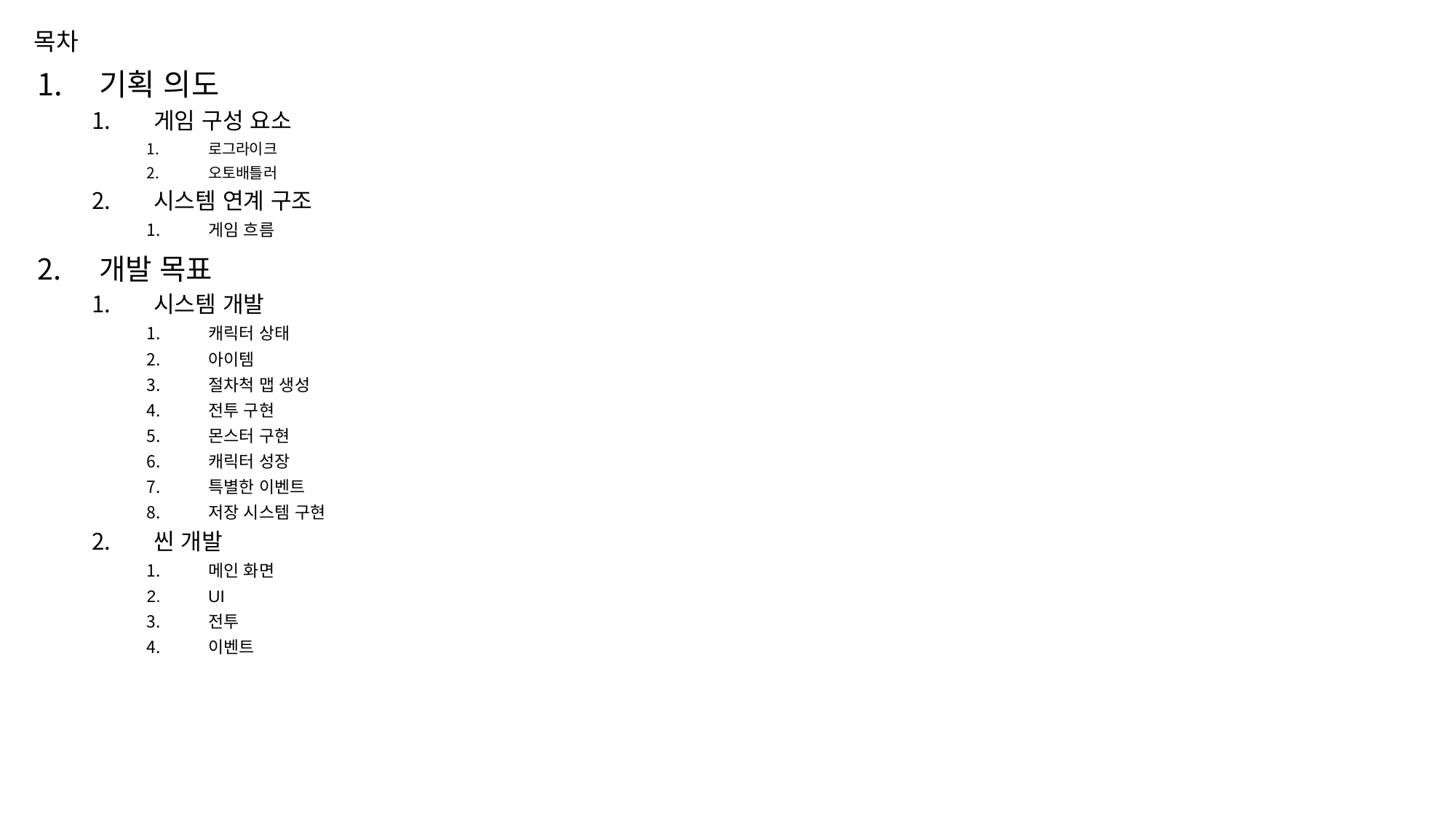

# 목차
기획 의도
게임 구성 요소
로그라이크
오토배틀러
시스템 연계 구조
게임 흐름
개발 목표
시스템 개발
캐릭터 상태
아이템
절차척 맵 생성
전투 구현
몬스터 구현
캐릭터 성장
특별한 이벤트
저장 시스템 구현
씬 개발
메인 화면
UI
전투
이벤트